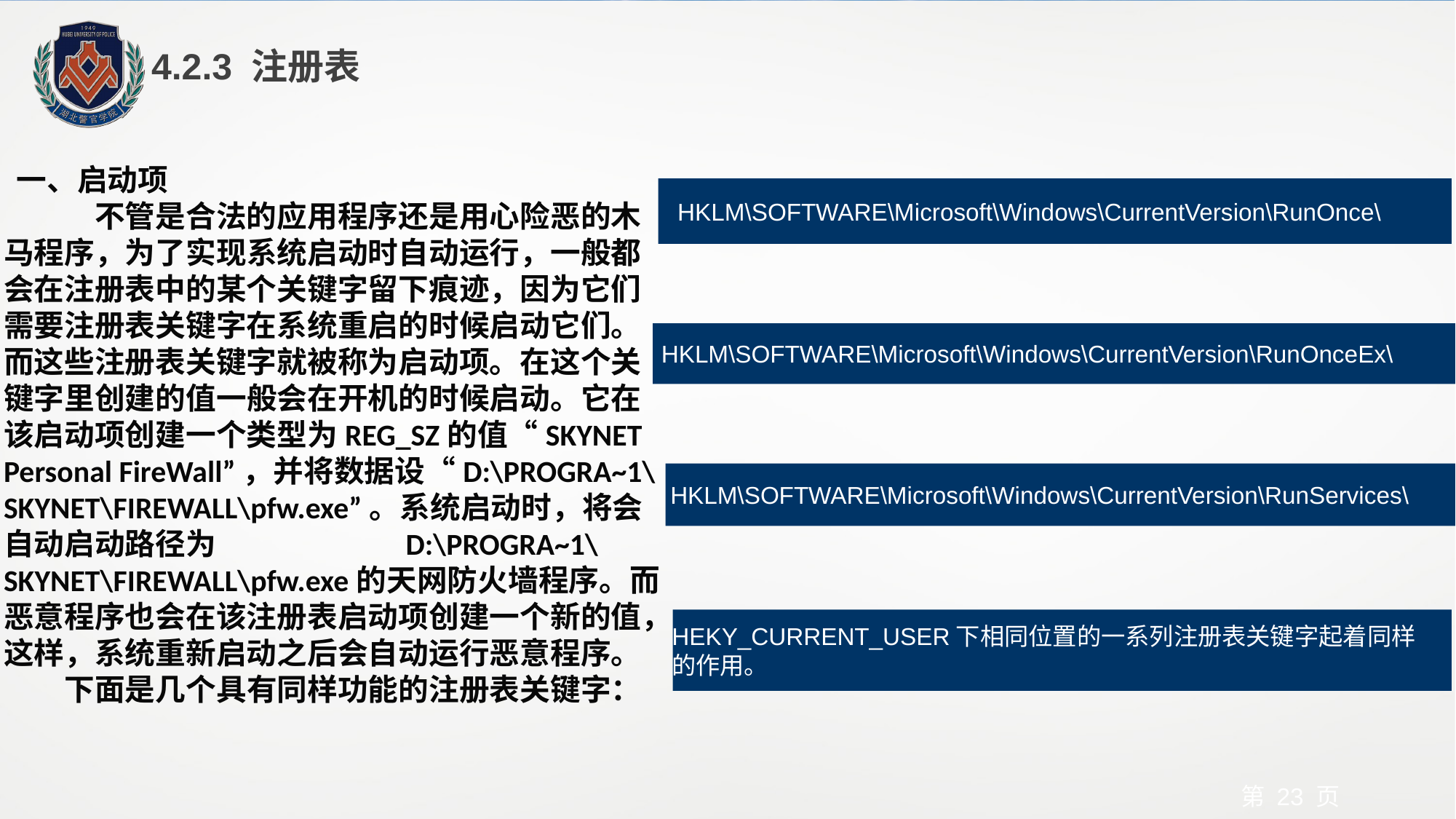

4.2.3 注册表
 一、启动项
　　　不管是合法的应用程序还是用心险恶的木马程序，为了实现系统启动时自动运行，一般都会在注册表中的某个关键字留下痕迹，因为它们需要注册表关键字在系统重启的时候启动它们。而这些注册表关键字就被称为启动项。在这个关键字里创建的值一般会在开机的时候启动。它在该启动项创建一个类型为REG_SZ的值“SKYNET Personal FireWall”，并将数据设“D:\PROGRA~1\SKYNET\FIREWALL\pfw.exe”。系统启动时，将会自动启动路径为　　　　　　D:\PROGRA~1\SKYNET\FIREWALL\pfw.exe的天网防火墙程序。而恶意程序也会在该注册表启动项创建一个新的值，这样，系统重新启动之后会自动运行恶意程序。
　　下面是几个具有同样功能的注册表关键字：

HKLM\SOFTWARE\Microsoft\Windows\CurrentVersion\RunOnce\

HKLM\SOFTWARE\Microsoft\Windows\CurrentVersion\RunOnceEx\

HKLM\SOFTWARE\Microsoft\Windows\CurrentVersion\RunServices\

HEKY_CURRENT_USER下相同位置的一系列注册表关键字起着同样的作用。